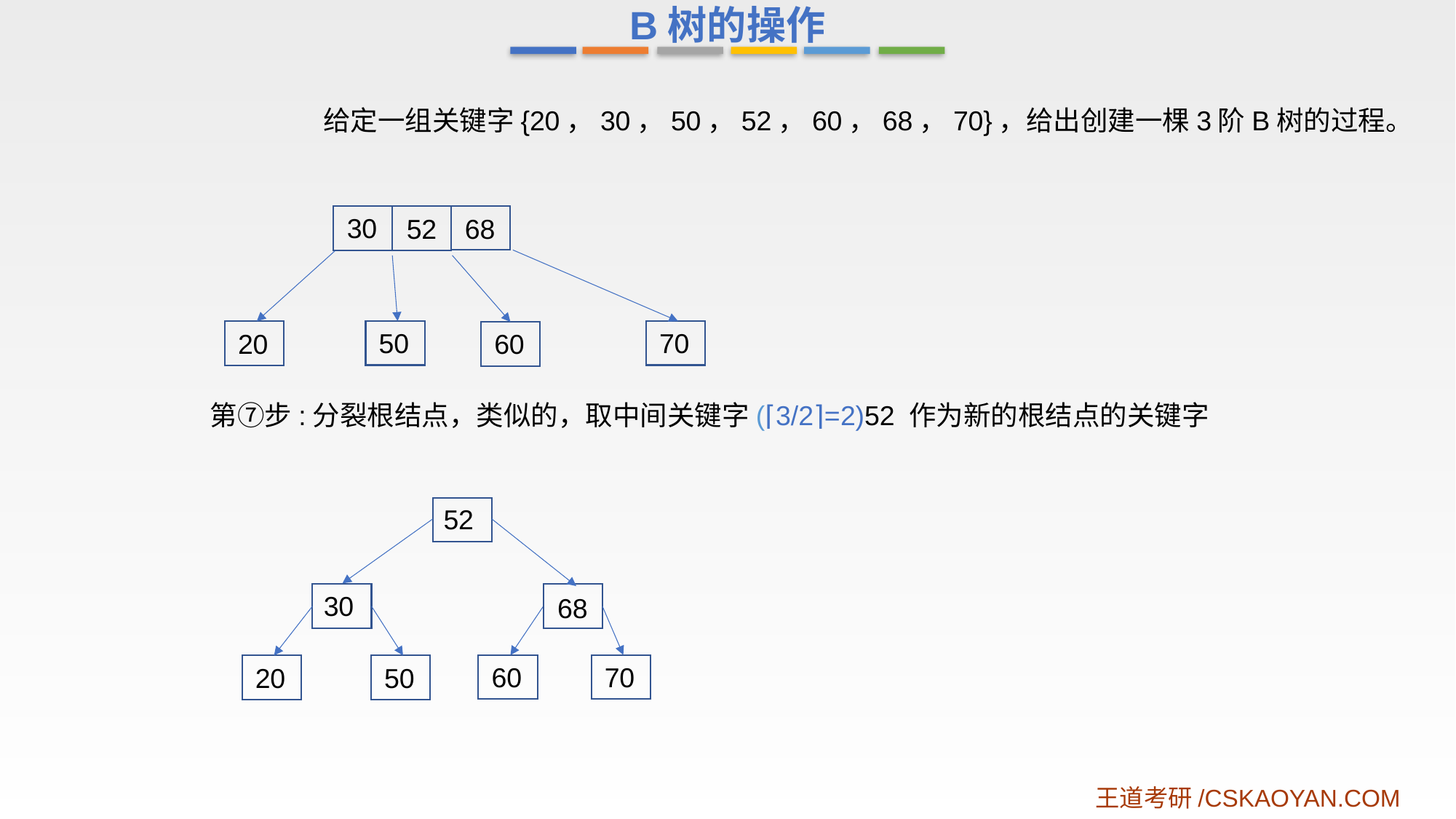

B树的操作

给定一组关键字{20，30，50，52，60，68，70}，给出创建一棵3阶B树的过程。
30

52
68

50

70

20
60

第⑦步:分裂根结点，类似的，取中间关键字(⌈3/2⌉=2)52 作为新的根结点的关键字
52

30

68

70

60

20

50
王道考研/CSKAOYAN.COM